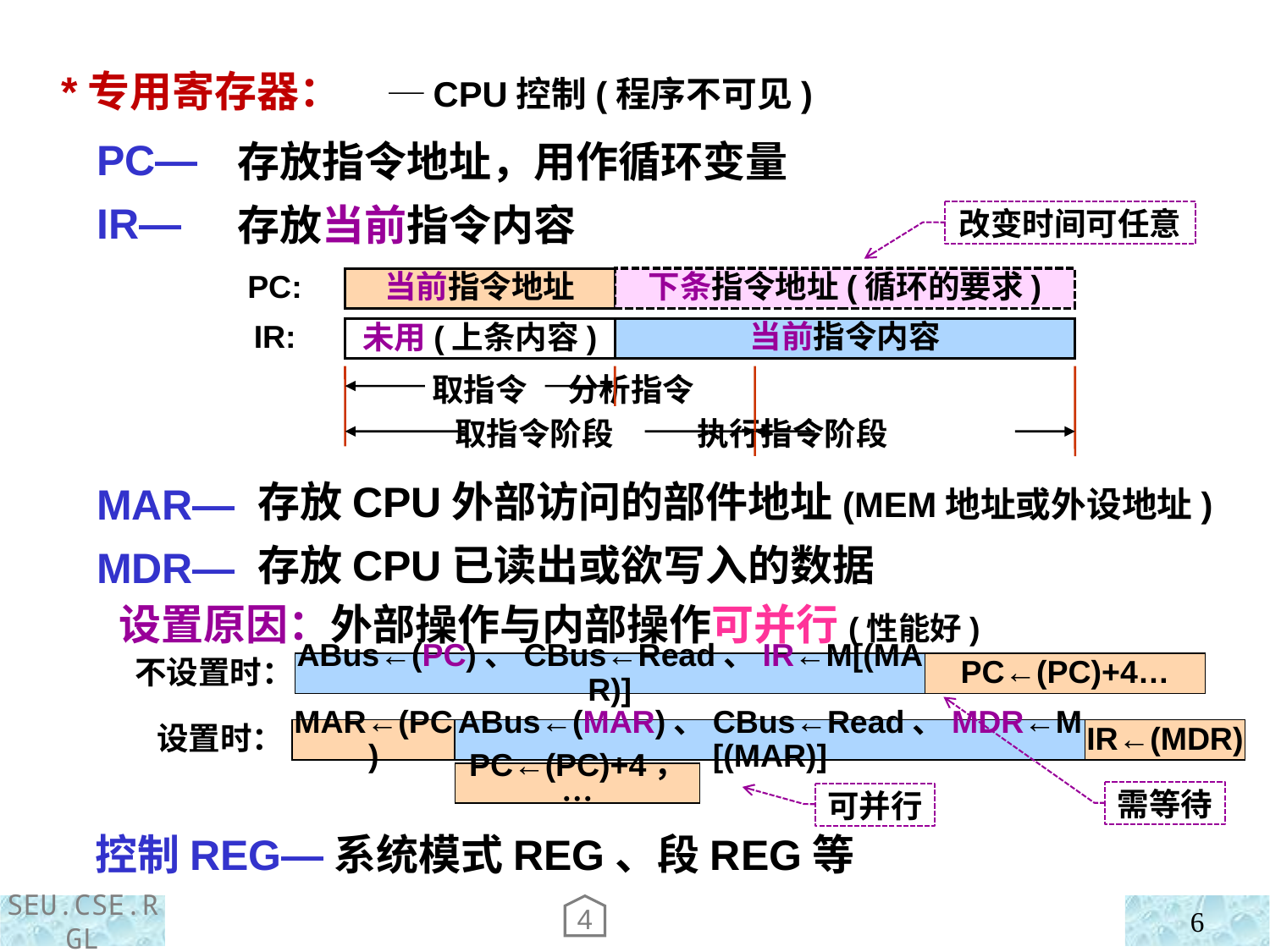

*专用寄存器：     ─CPU控制(程序不可见)
     PC—
     IR—

     MAR—
     MDR—
存放指令地址，用作循环变量
存放当前指令内容
改变时间可任意
下条指令地址(循环的要求)
PC:
当前指令地址
IR:
当前指令内容

取指令      分析指令
   取指令阶段             执行指令阶段

未用(上条内容)
存放CPU外部访问的部件地址(MEM地址或外设地址)
存放CPU已读出或欲写入的数据
        设置原因：外部操作与内部操作可并行(性能好)
ABus←(PC)、CBus←Read、IR←M[(MAR)]
PC←(PC)+4…
不设置时：
  设置时：
MAR←(PC)
IR←(MDR)
ABus←(MAR)、CBus←Read、MDR←M[(MAR)]
PC←(PC)+4，…
需等待
可并行
     控制REG—系统模式REG、段REG等
4
6